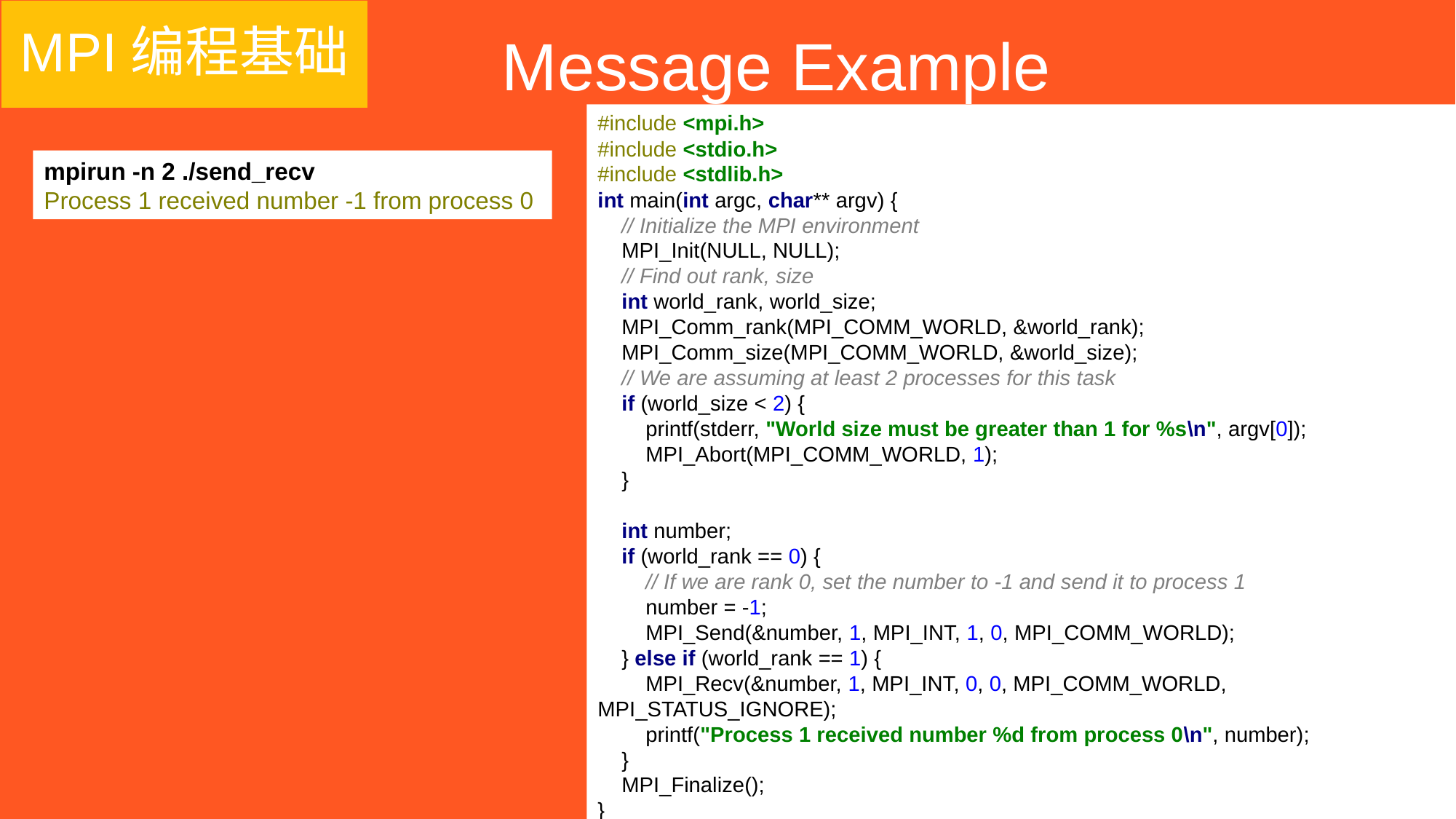

MPI编程基础
# Message Example
#include <mpi.h>
#include <stdio.h>
#include <stdlib.h>
int main(int argc, char** argv) {
    // Initialize the MPI environment
    MPI_Init(NULL, NULL);
    // Find out rank, size
    int world_rank, world_size;
    MPI_Comm_rank(MPI_COMM_WORLD, &world_rank);
    MPI_Comm_size(MPI_COMM_WORLD, &world_size);
    // We are assuming at least 2 processes for this task
    if (world_size < 2) {
        printf(stderr, "World size must be greater than 1 for %s\n", argv[0]);
        MPI_Abort(MPI_COMM_WORLD, 1);
    }
    int number;
    if (world_rank == 0) {
        // If we are rank 0, set the number to -1 and send it to process 1
        number = -1;
        MPI_Send(&number, 1, MPI_INT, 1, 0, MPI_COMM_WORLD);
    } else if (world_rank == 1) {
        MPI_Recv(&number, 1, MPI_INT, 0, 0, MPI_COMM_WORLD, MPI_STATUS_IGNORE);
        printf("Process 1 received number %d from process 0\n", number);
    }
    MPI_Finalize();
}
mpirun -n 2 ./send_recv
Process 1 received number -1 from process 0